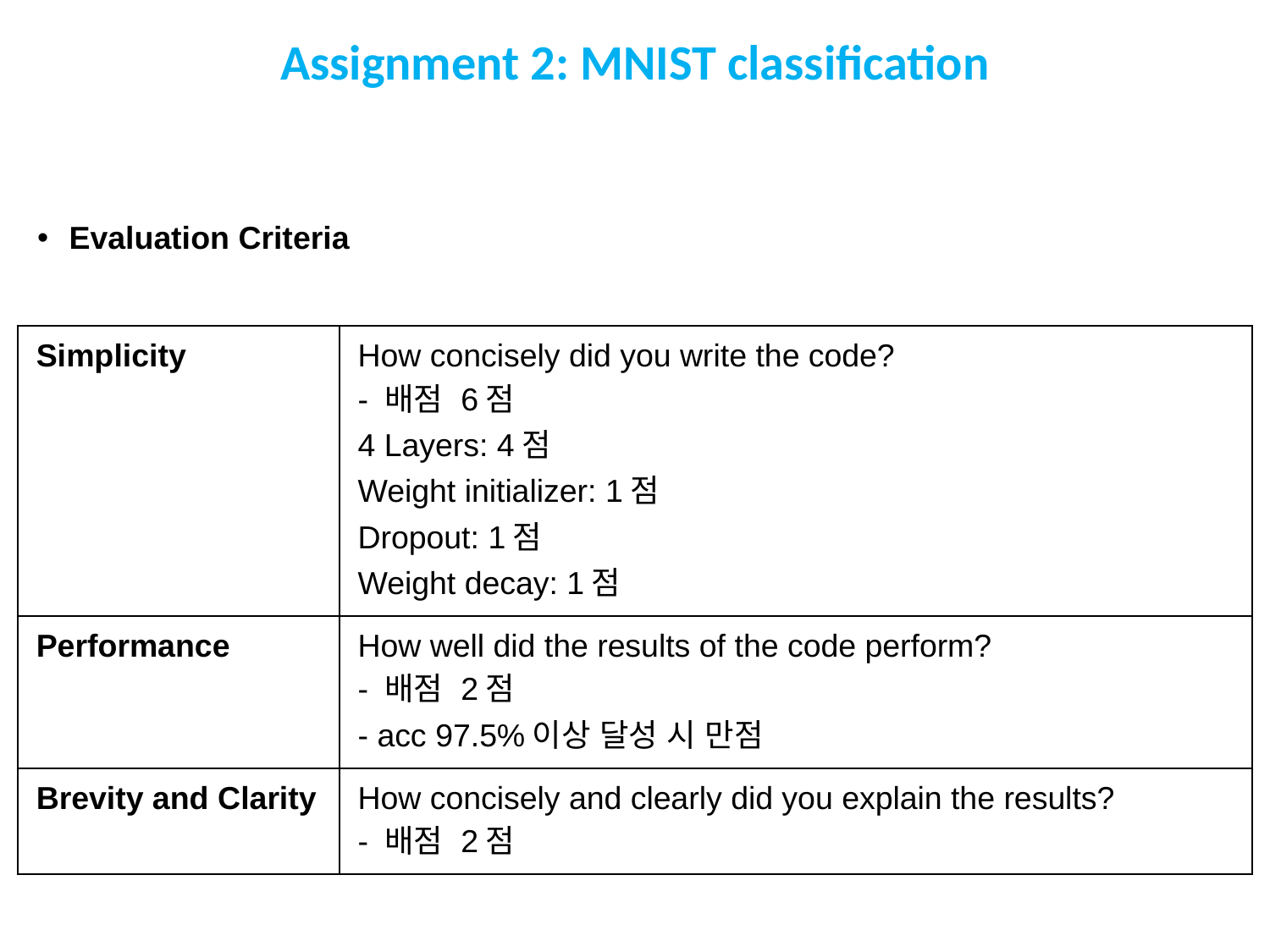

Assignment 2: MNIST classification
Evaluation Criteria
| Simplicity | How concisely did you write the code? - 배점 6점 4 Layers: 4점 Weight initializer: 1점 Dropout: 1점 Weight decay: 1점 |
| --- | --- |
| Performance | How well did the results of the code perform? - 배점 2점 - acc 97.5%이상 달성 시 만점 |
| Brevity and Clarity | How concisely and clearly did you explain the results? - 배점 2점 |